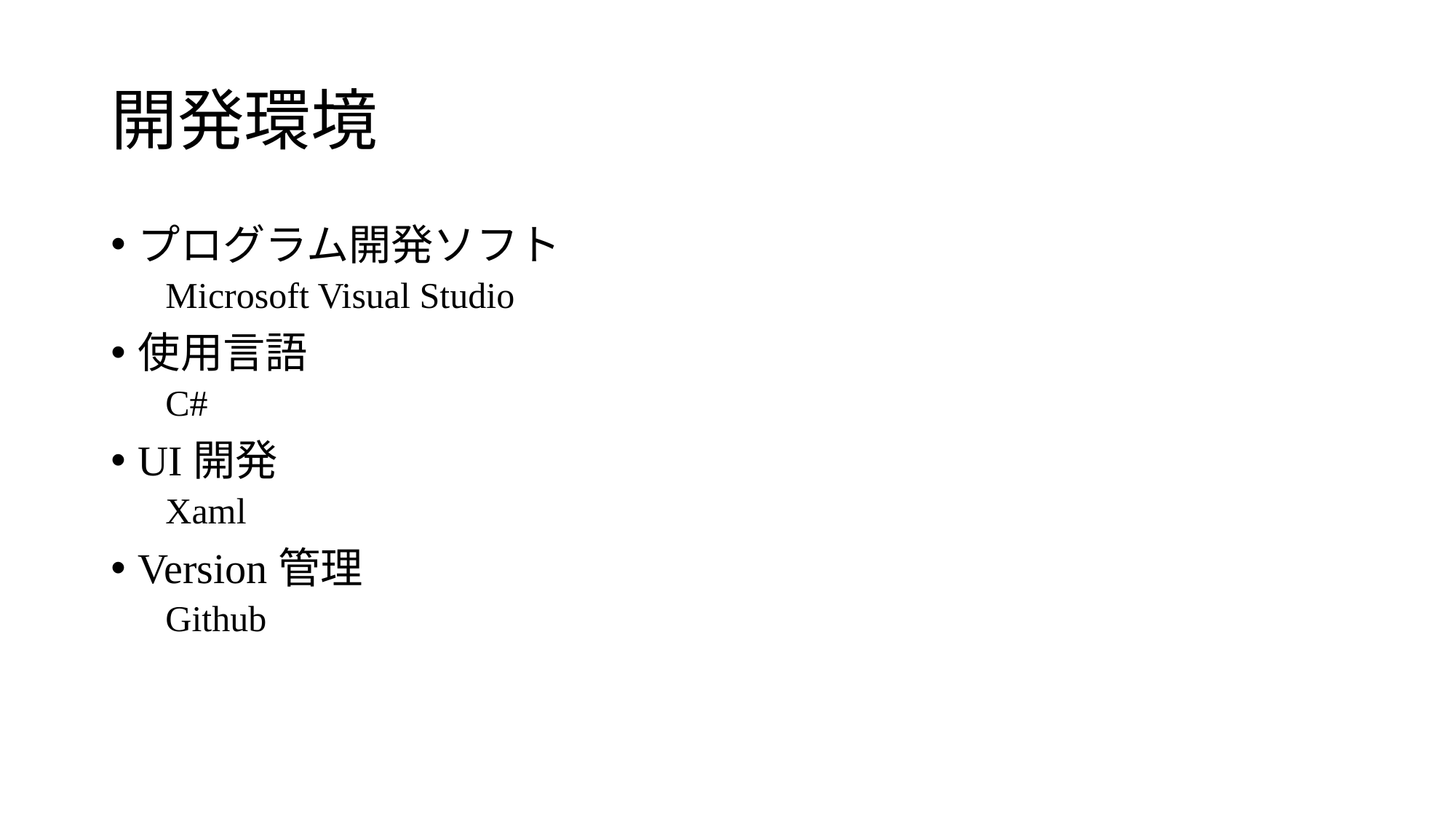

# 開発環境
プログラム開発ソフト
Microsoft Visual Studio
使用言語
C#
UI開発
Xaml
Version管理
Github